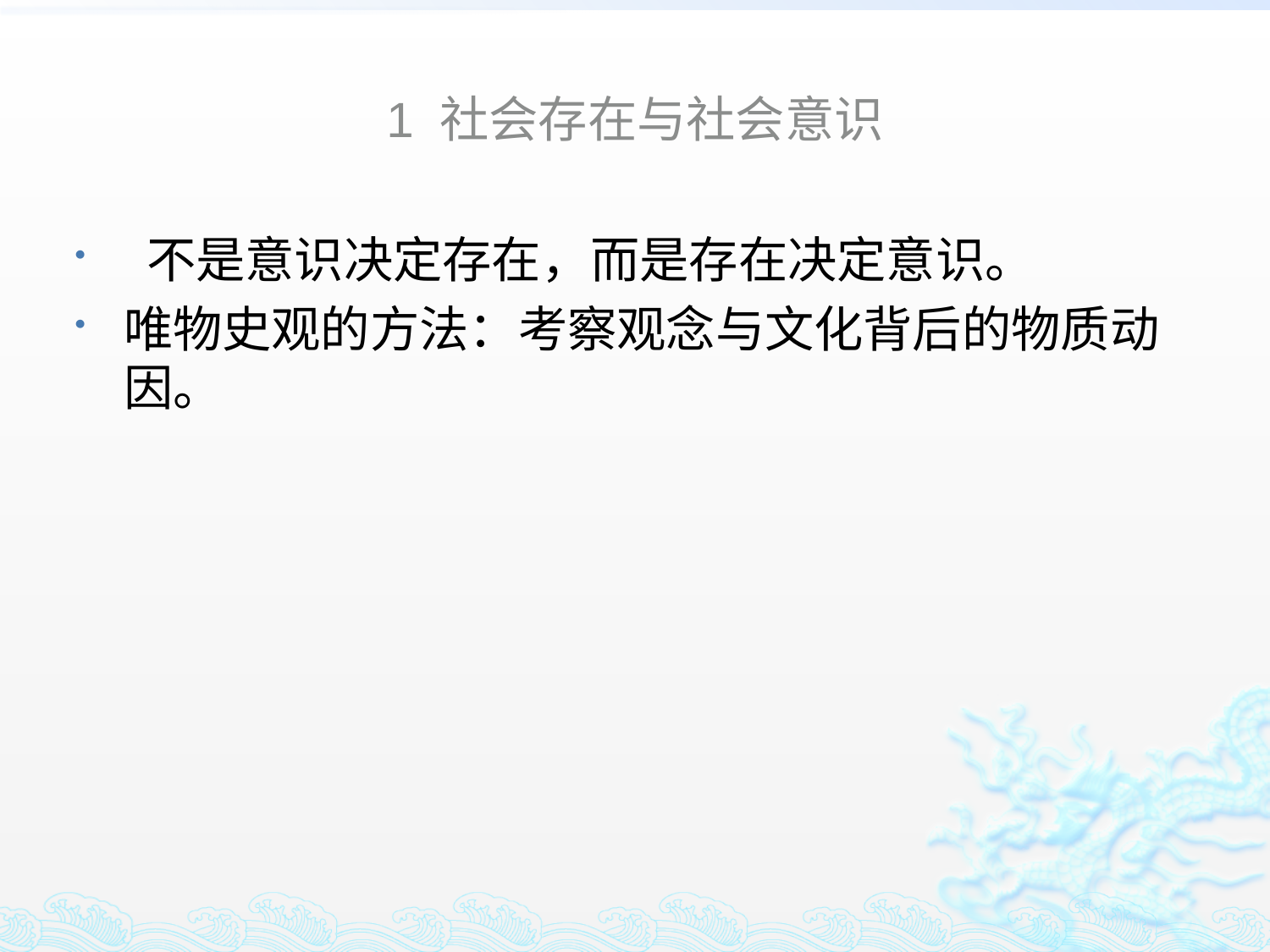

# 1 社会存在与社会意识
 不是意识决定存在，而是存在决定意识。
唯物史观的方法：考察观念与文化背后的物质动因。